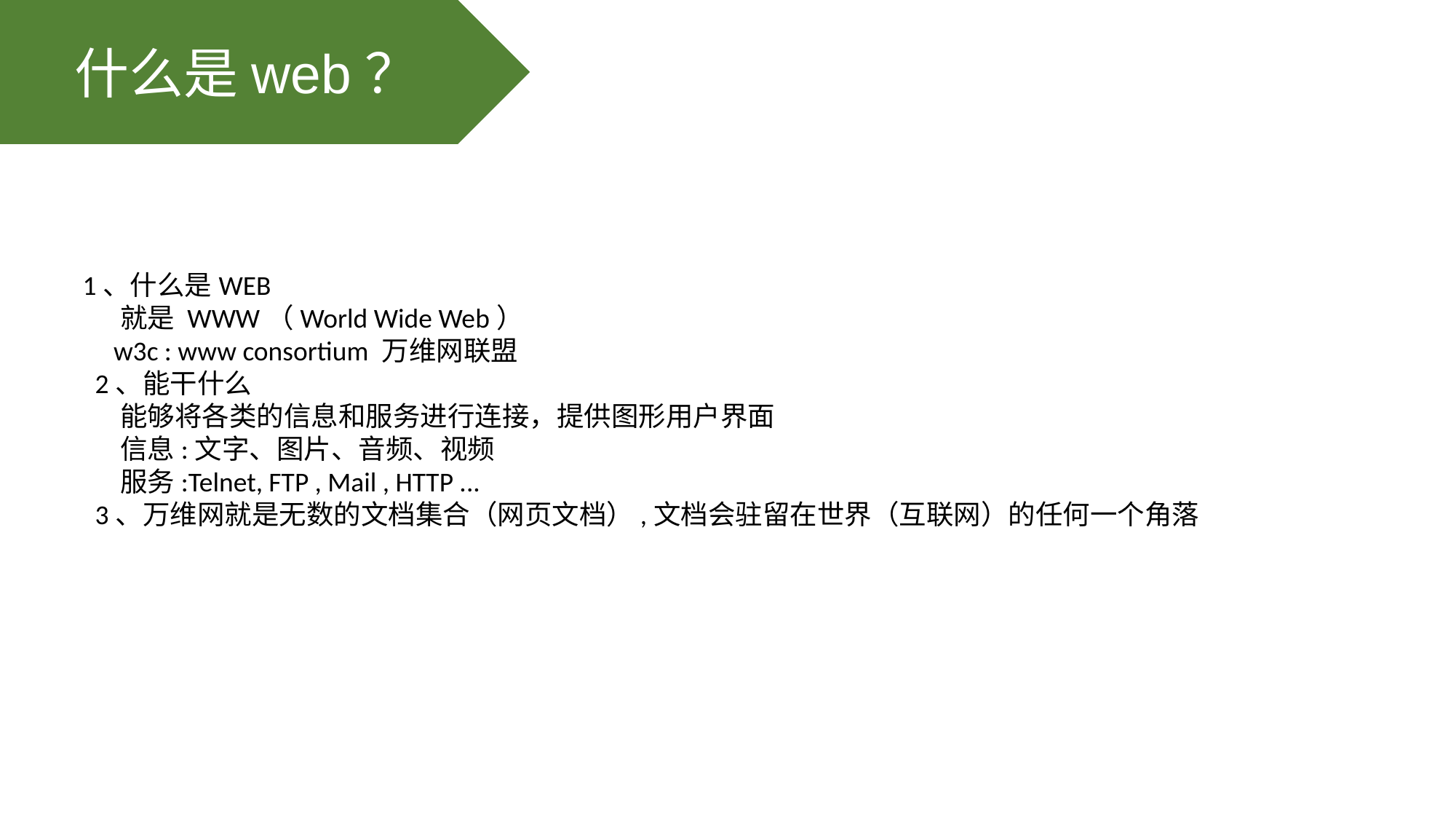

什么是web？
 1、什么是WEB
      就是 WWW（World Wide Web）
      w3c : www consortium 万维网联盟
   2、能干什么
      能够将各类的信息和服务进行连接，提供图形用户界面
      信息:文字、图片、音频、视频
      服务:Telnet, FTP , Mail , HTTP ...
   3、万维网就是无数的文档集合（网页文档）,文档会驻留在世界（互联网）的任何一个角落